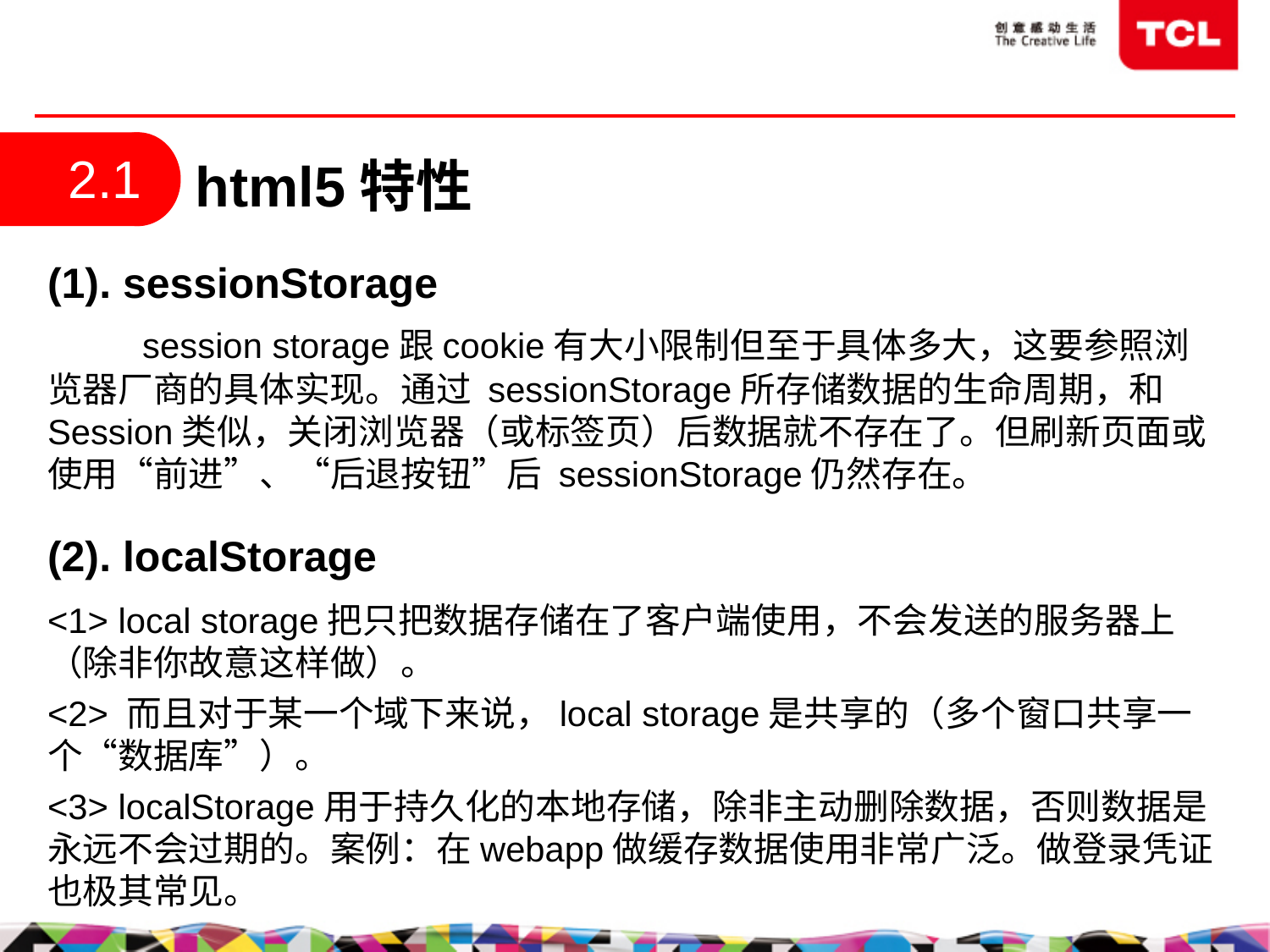

2.1
html5特性
(1). sessionStorage
        session storage跟cookie有大小限制但至于具体多大，这要参照浏览器厂商的具体实现。通过 sessionStorage所存储数据的生命周期，和Session类似，关闭浏览器（或标签页）后数据就不存在了。但刷新页面或使用“前进”、“后退按钮”后 sessionStorage仍然存在。
(2). localStorage
<1> local storage把只把数据存储在了客户端使用，不会发送的服务器上（除非你故意这样做）。
<2> 而且对于某一个域下来说，local storage是共享的（多个窗口共享一个“数据库”）。
<3> localStorage用于持久化的本地存储，除非主动删除数据，否则数据是永远不会过期的。案例：在webapp做缓存数据使用非常广泛。做登录凭证也极其常见。